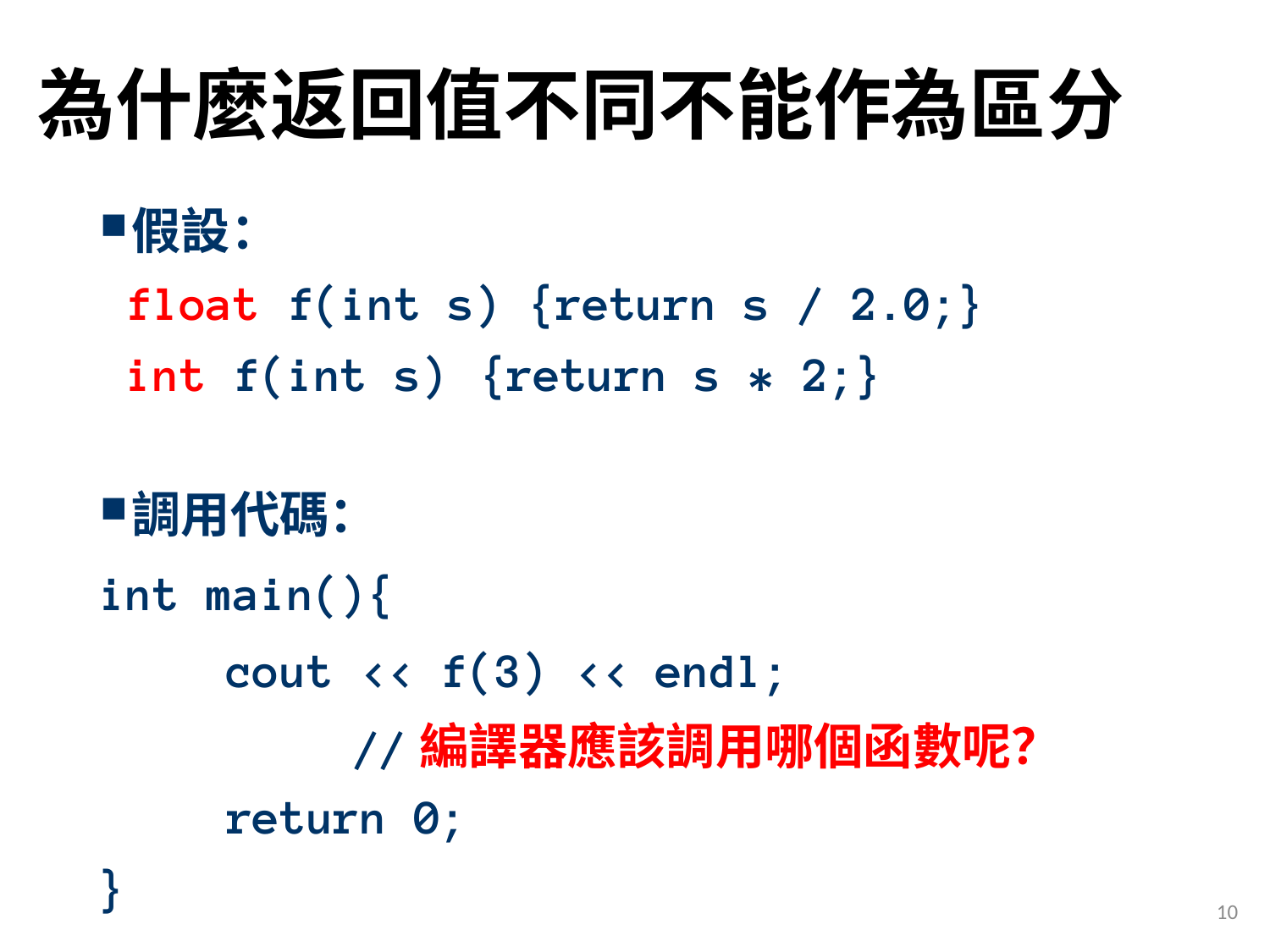

# 為什麼返回值不同不能作為區分
假設：
 float f(int s) {return s / 2.0;}
 int f(int s)	{return s * 2;}

調用代碼：
int main(){
	cout << f(3) << endl;
		//編譯器應該調用哪個函數呢？
	return 0;
}
10